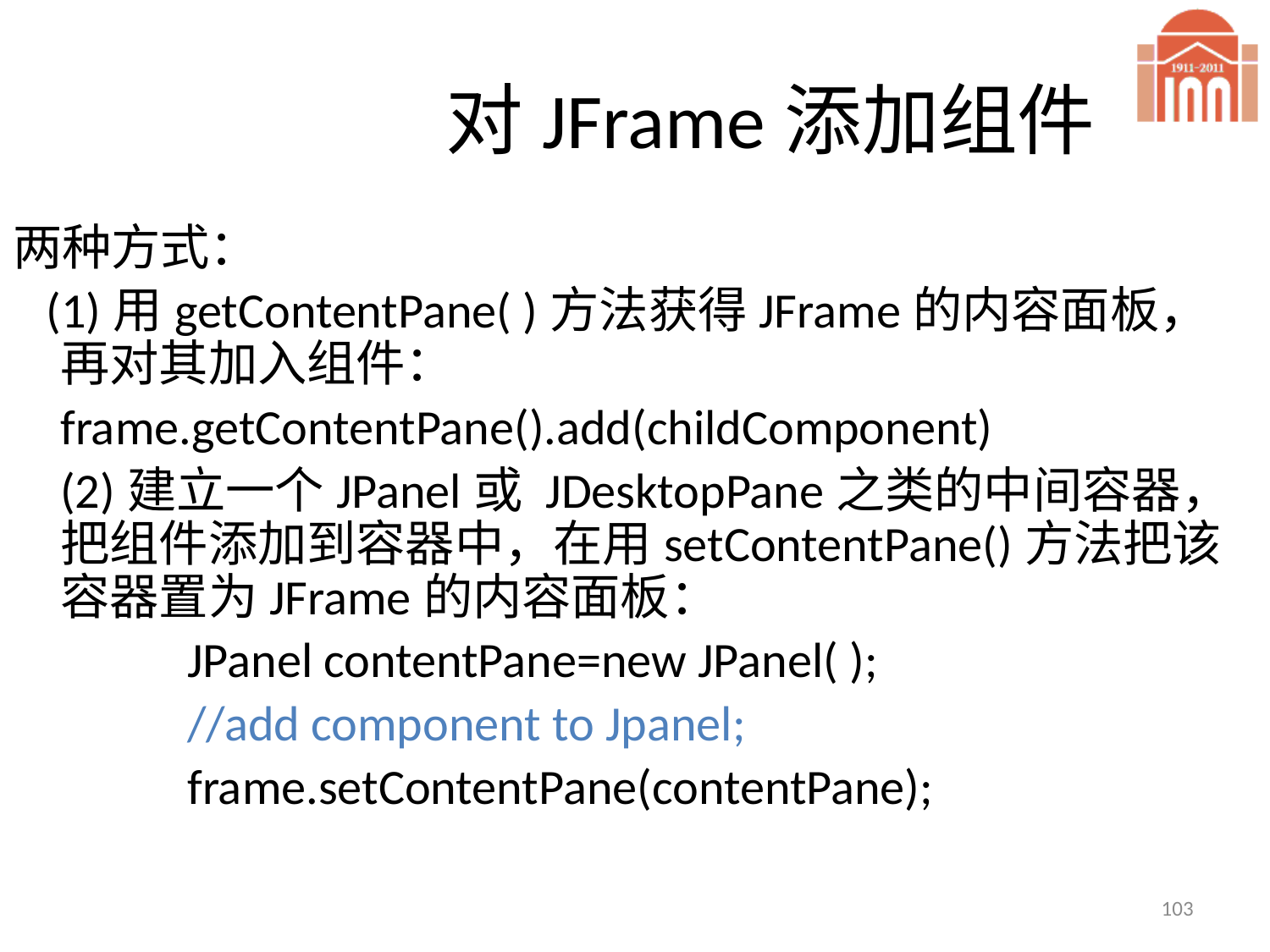

# 对JFrame添加组件
两种方式：
   (1)用getContentPane( )方法获得JFrame的内容面板，再对其加入组件：
	frame.getContentPane().add(childComponent)
	(2)建立一个JPanel或 JDesktopPane之类的中间容器，把组件添加到容器中，在用setContentPane()方法把该容器置为JFrame的内容面板：
		JPanel contentPane=new JPanel( );
		//add component to Jpanel;
		frame.setContentPane(contentPane);
103